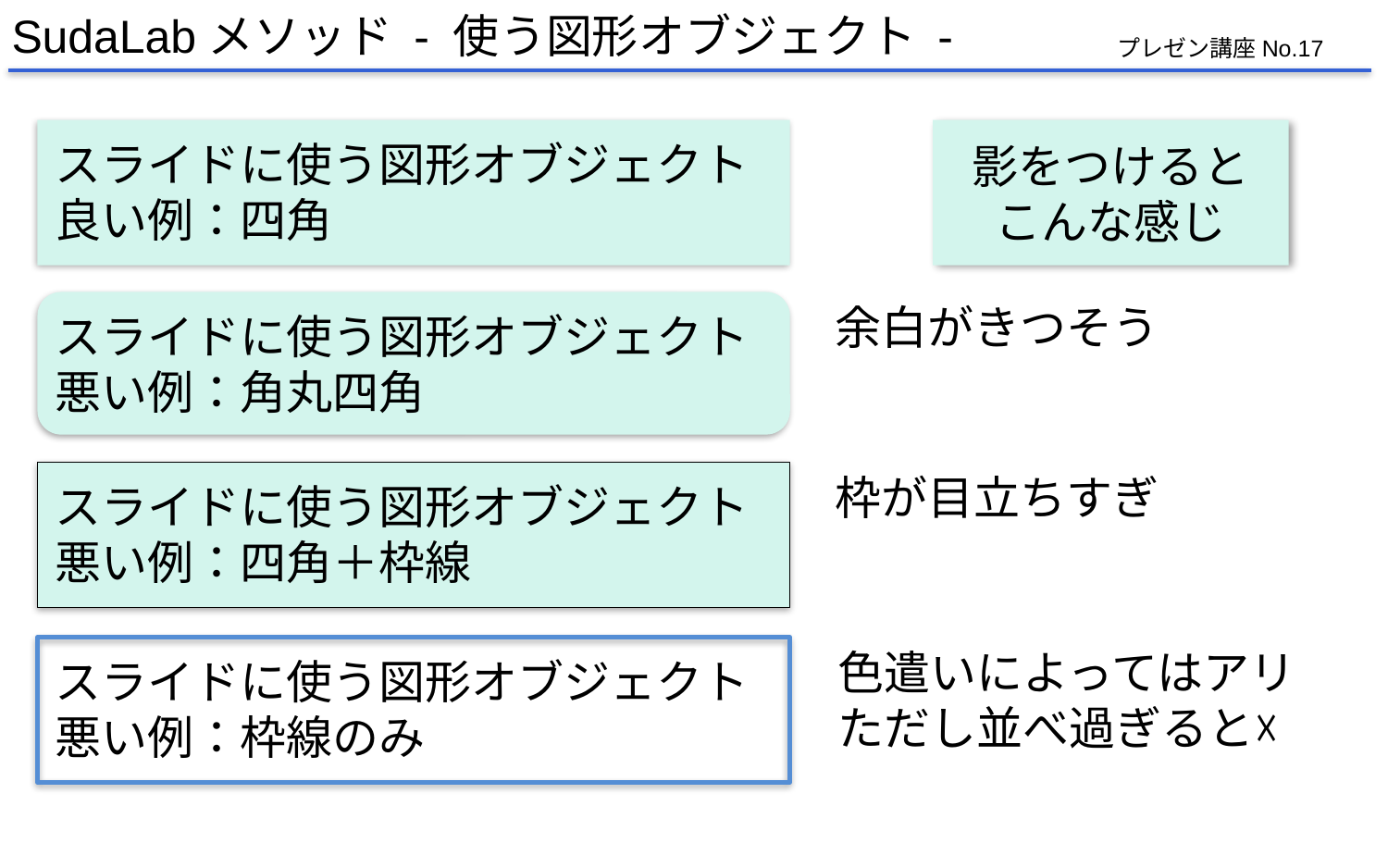

SudaLabメソッド - 使う図形オブジェクト -
プレゼン講座No.17

影をつけると
こんな感じ
スライドに使う図形オブジェクト
良い例：四角

余白がきつそう
スライドに使う図形オブジェクト
悪い例：角丸四角

枠が目立ちすぎ
スライドに使う図形オブジェクト
悪い例：四角＋枠線

色遣いによってはアリ
ただし並べ過ぎると☓
スライドに使う図形オブジェクト
悪い例：枠線のみ